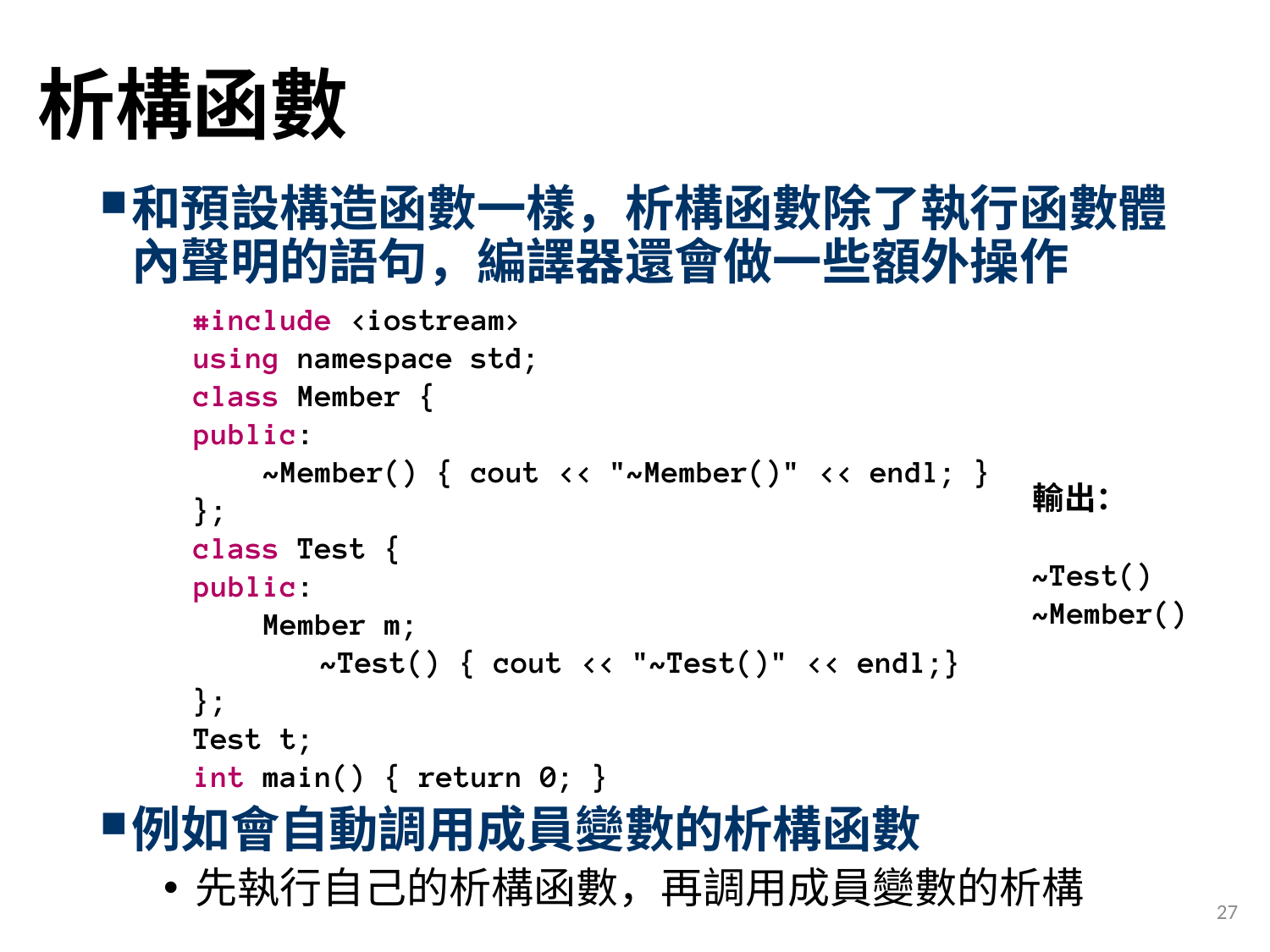

# 析構函數
和預設構造函數一樣，析構函數除了執行函數體內聲明的語句，編譯器還會做一些額外操作

例如會自動調用成員變數的析構函數
先執行自己的析構函數，再調用成員變數的析構
#include <iostream>
using namespace std;
class Member {
public:
    ~Member() { cout << "~Member()" << endl; }
};
class Test {
public:
    Member m;
	~Test() { cout << "~Test()" << endl;}
};
Test t;
int main() { return 0; }
輸出：

~Test()
~Member()
27